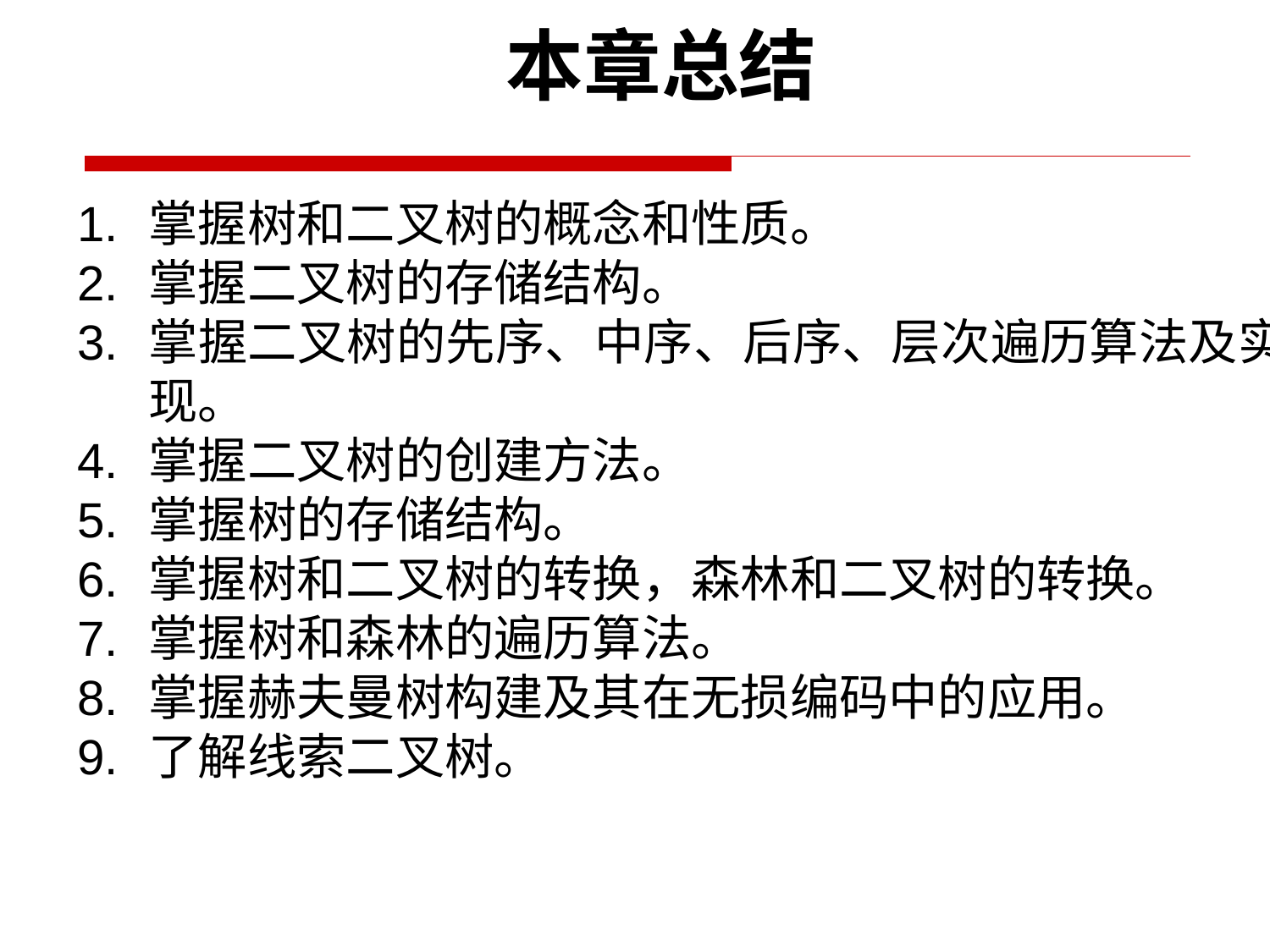

本章总结
掌握树和二叉树的概念和性质。
掌握二叉树的存储结构。
掌握二叉树的先序、中序、后序、层次遍历算法及实现。
掌握二叉树的创建方法。
掌握树的存储结构。
掌握树和二叉树的转换，森林和二叉树的转换。
掌握树和森林的遍历算法。
掌握赫夫曼树构建及其在无损编码中的应用。
了解线索二叉树。